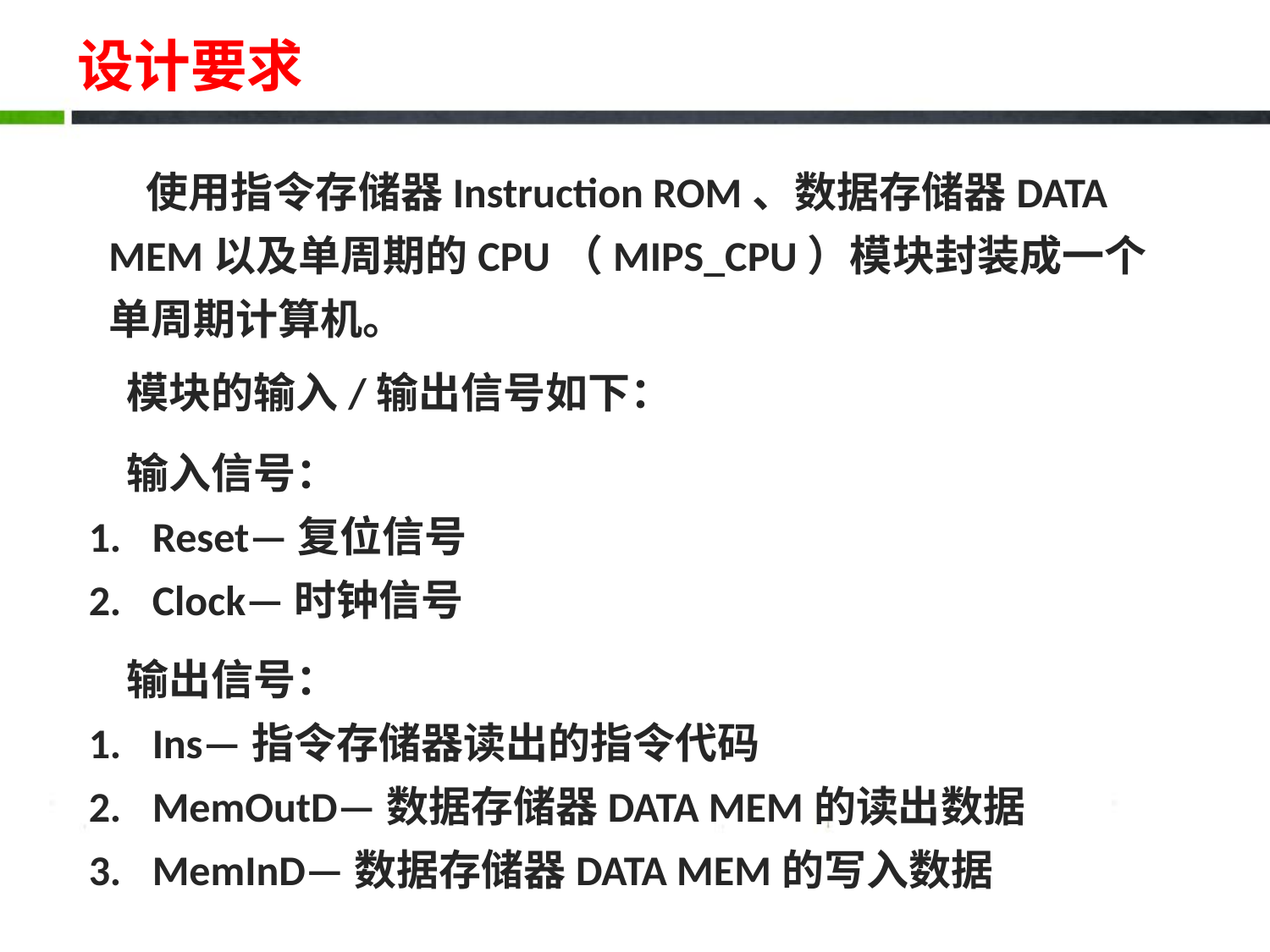

# 设计要求
使用指令存储器Instruction ROM、数据存储器DATA MEM以及单周期的CPU（MIPS_CPU）模块封装成一个单周期计算机。
模块的输入/输出信号如下：
输入信号：
Reset—复位信号
Clock—时钟信号
输出信号：
Ins—指令存储器读出的指令代码
MemOutD—数据存储器DATA MEM的读出数据
MemInD—数据存储器DATA MEM的写入数据